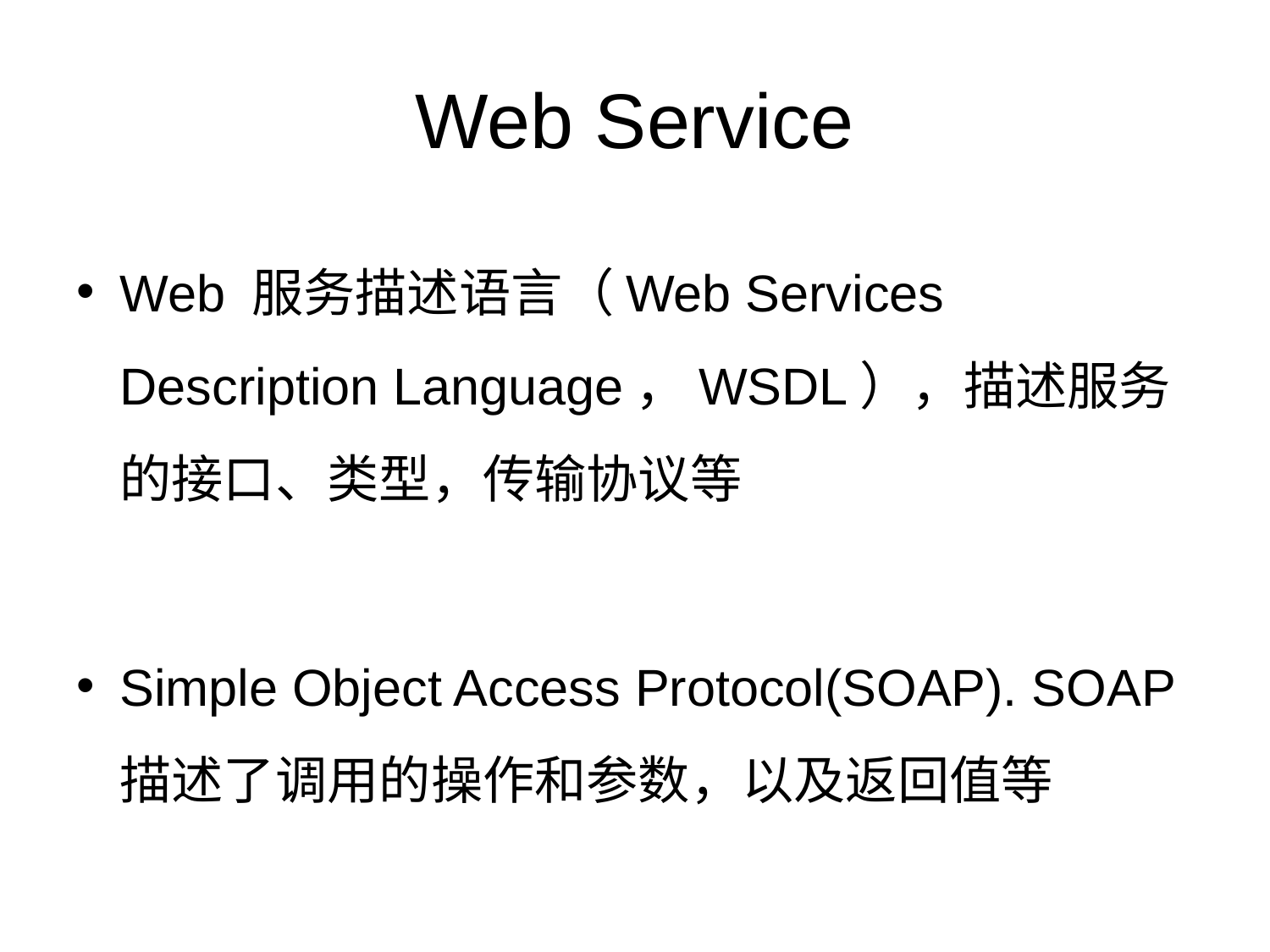

# Web Service
Web 服务描述语言（Web Services Description Language，WSDL），描述服务的接口、类型，传输协议等

Simple Object Access Protocol(SOAP). SOAP描述了调用的操作和参数，以及返回值等